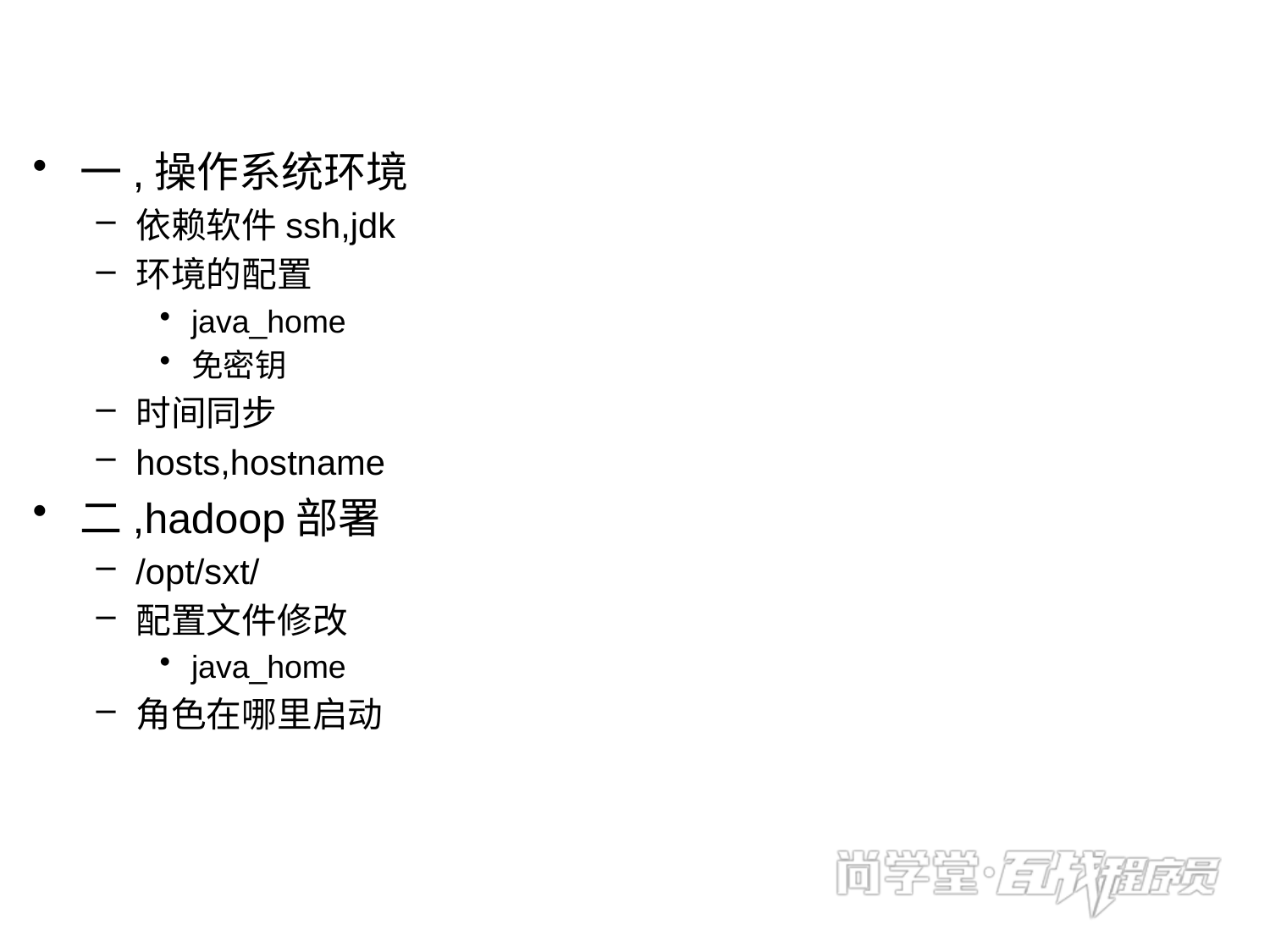

一,操作系统环境
依赖软件ssh,jdk
环境的配置
java_home
免密钥
时间同步
hosts,hostname
二,hadoop部署
/opt/sxt/
配置文件修改
java_home
角色在哪里启动